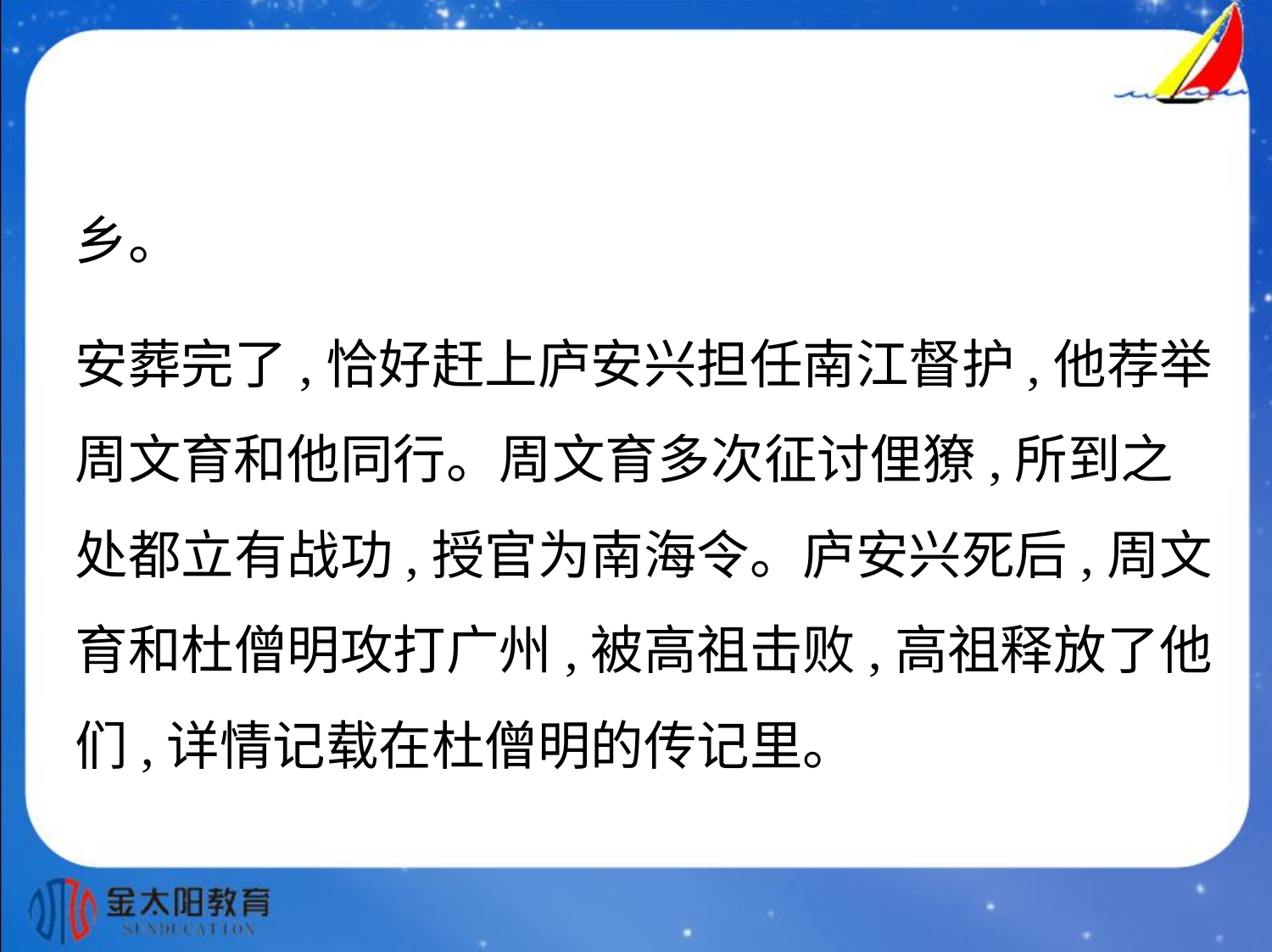

乡。
安葬完了,恰好赶上庐安兴担任南江督护,他荐举
周文育和他同行。周文育多次征讨俚獠,所到之
处都立有战功,授官为南海令。庐安兴死后,周文
育和杜僧明攻打广州,被高祖击败,高祖释放了他
们,详情记载在杜僧明的传记里。